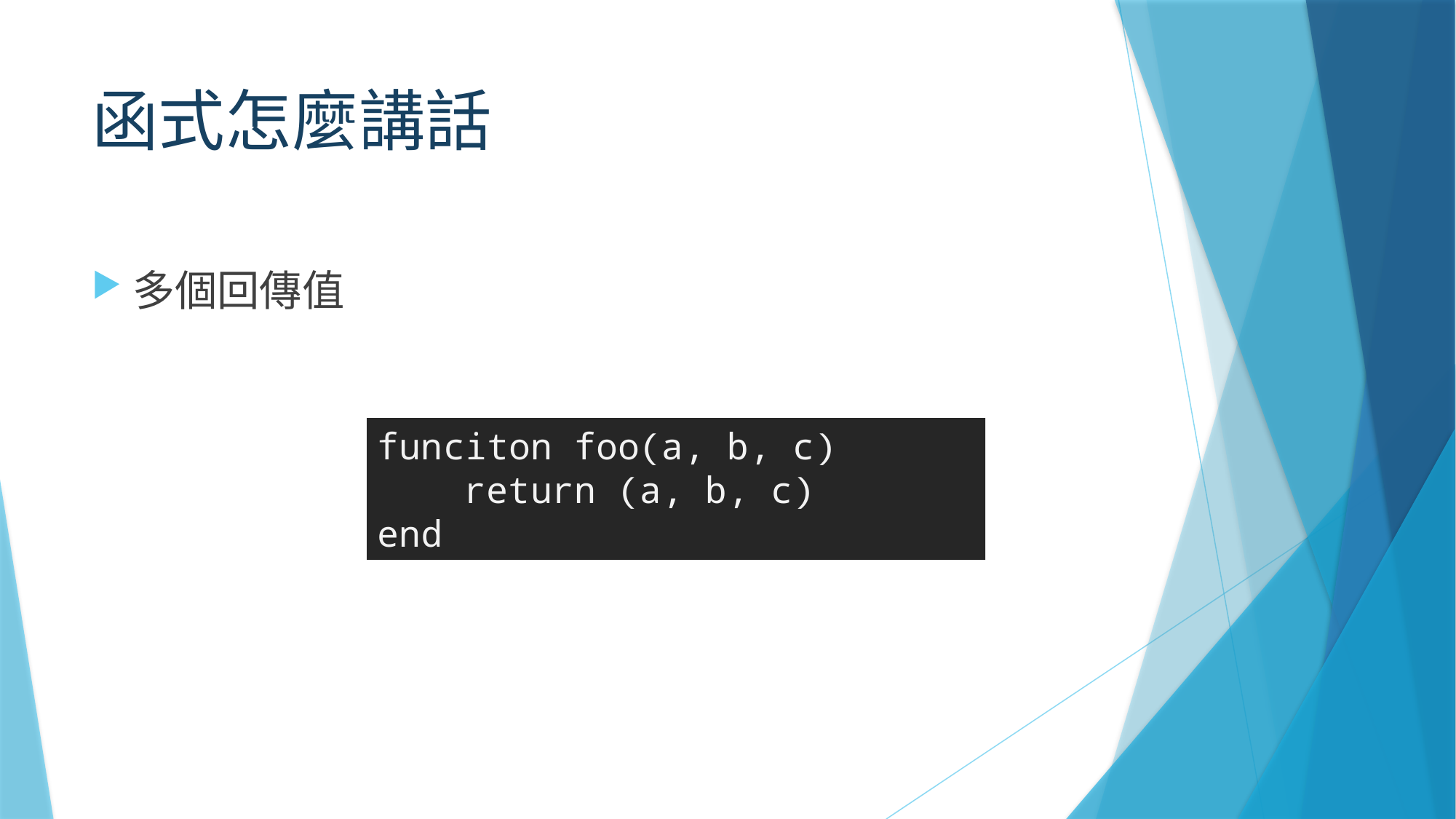

# 函式怎麼講話
多個回傳值
funciton foo(a, b, c)
    return (a, b, c)
end